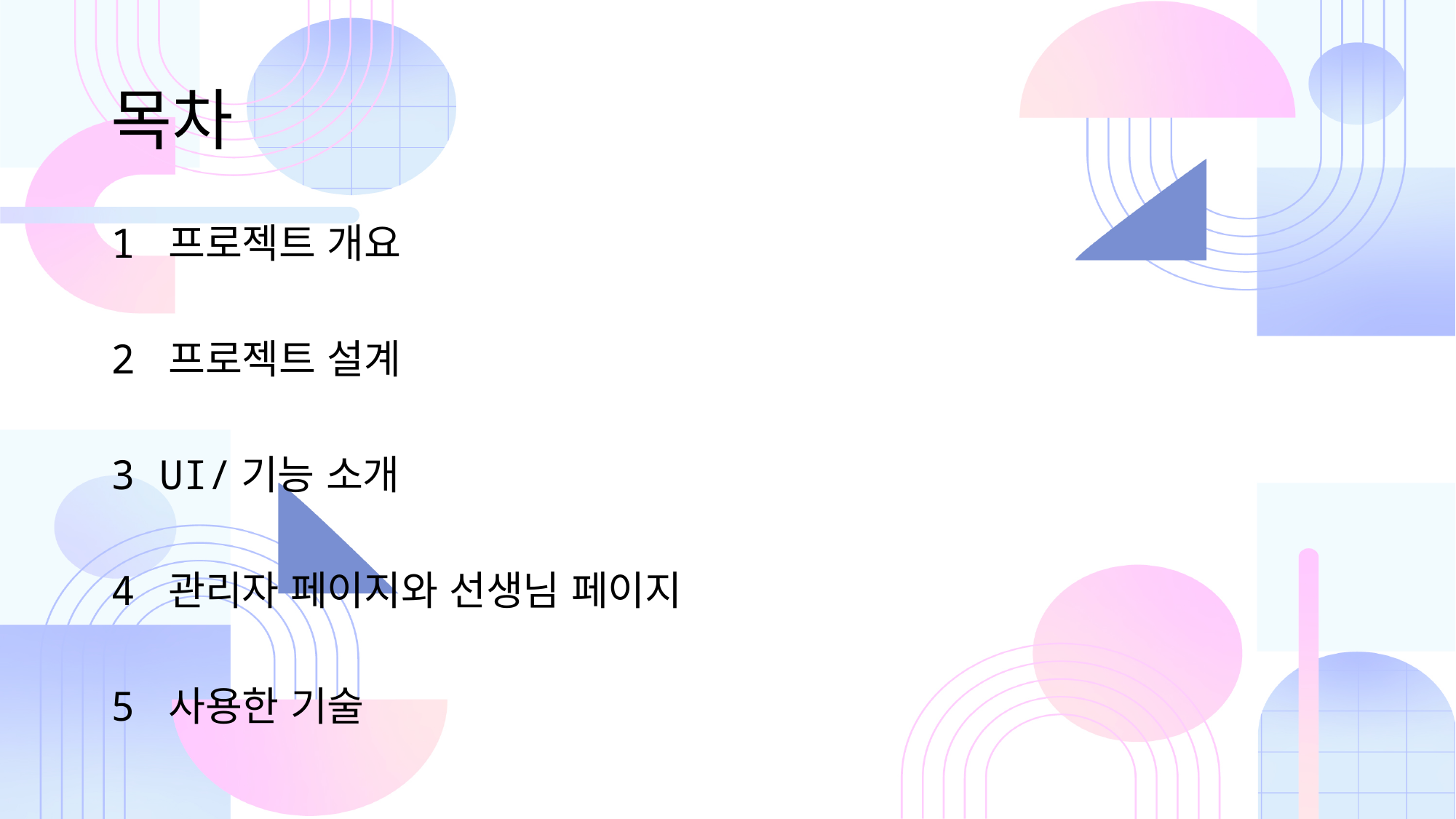

# 목차
1 프로젝트 개요

2 프로젝트 설계

3 UI/기능 소개

4 관리자 페이지와 선생님 페이지

5 사용한 기술